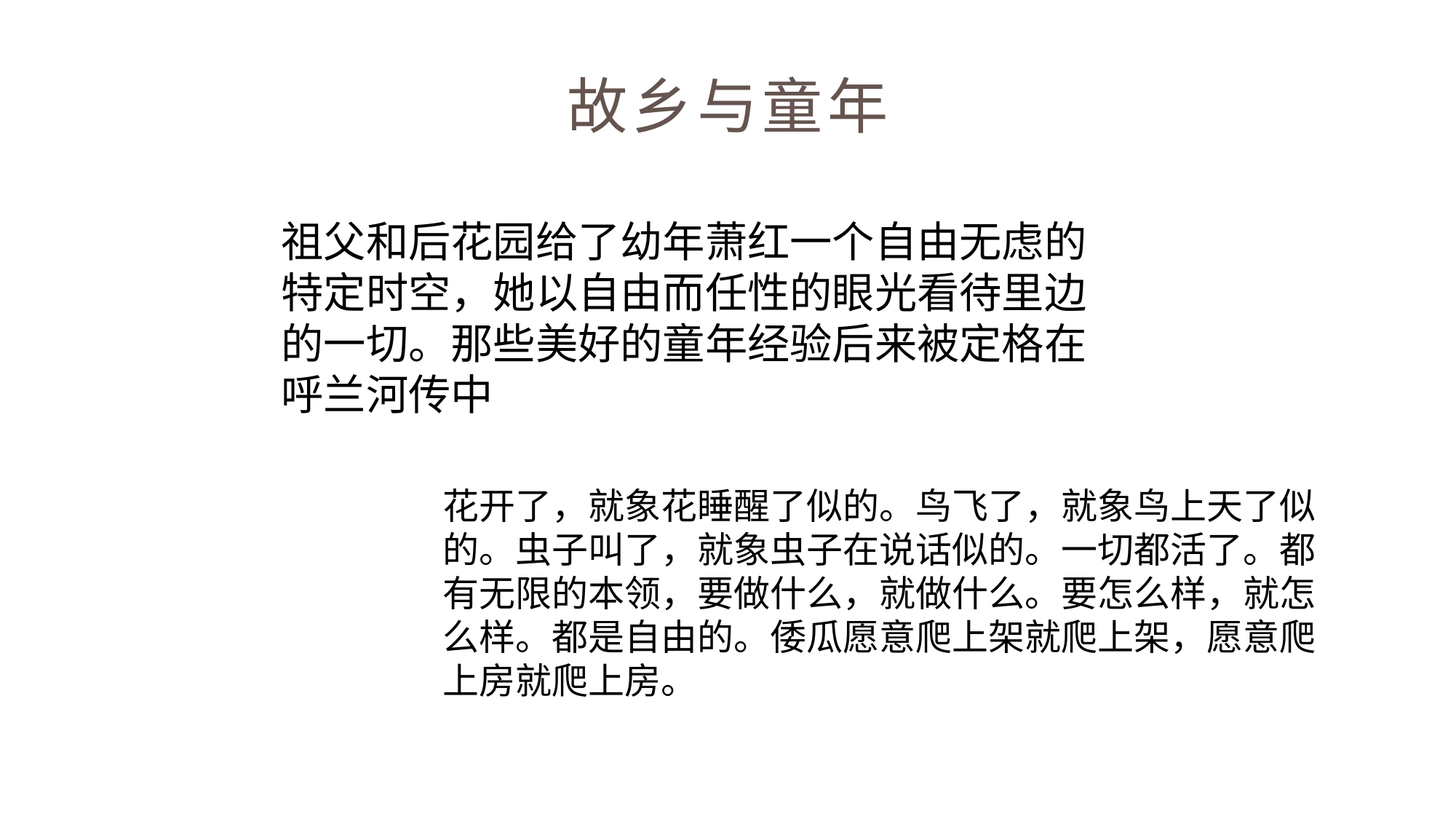

故乡与童年
祖父和后花园给了幼年萧红一个自由无虑的特定时空，她以自由而任性的眼光看待里边的一切。那些美好的童年经验后来被定格在呼兰河传中
没有图片
C
花开了，就象花睡醒了似的。鸟飞了，就象鸟上天了似的。虫子叫了，就象虫子在说话似的。一切都活了。都有无限的本领，要做什么，就做什么。要怎么样，就怎么样。都是自由的。倭瓜愿意爬上架就爬上架，愿意爬上房就爬上房。